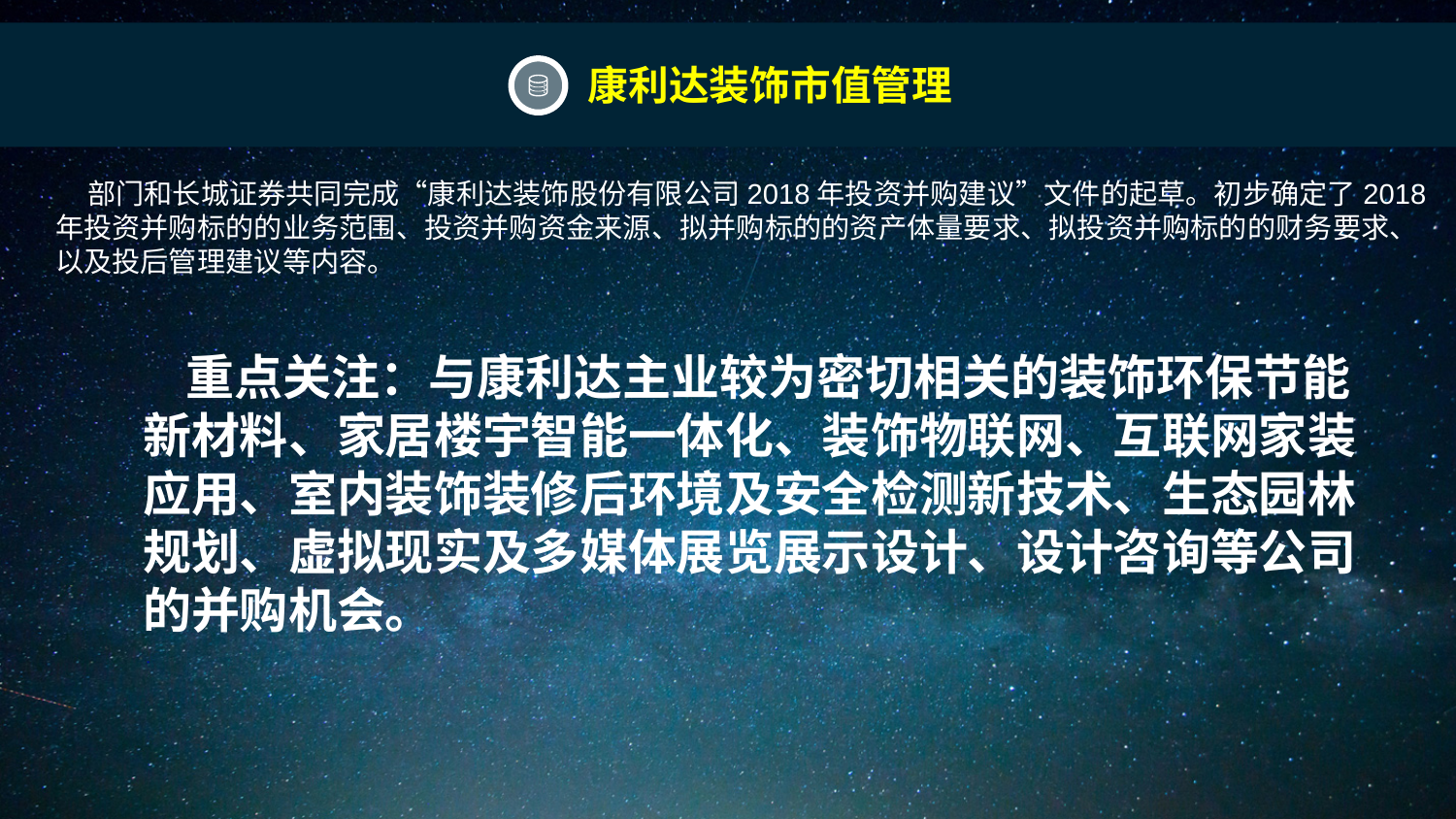

康利达装饰市值管理

    部门和长城证券共同完成“康利达装饰股份有限公司2018年投资并购建议”文件的起草。初步确定了2018年投资并购标的的业务范围、投资并购资金来源、拟并购标的的资产体量要求、拟投资并购标的的财务要求、以及投后管理建议等内容。
重点关注：与康利达主业较为密切相关的装饰环保节能新材料、家居楼宇智能一体化、装饰物联网、互联网家装应用、室内装饰装修后环境及安全检测新技术、生态园林规划、虚拟现实及多媒体展览展示设计、设计咨询等公司的并购机会。